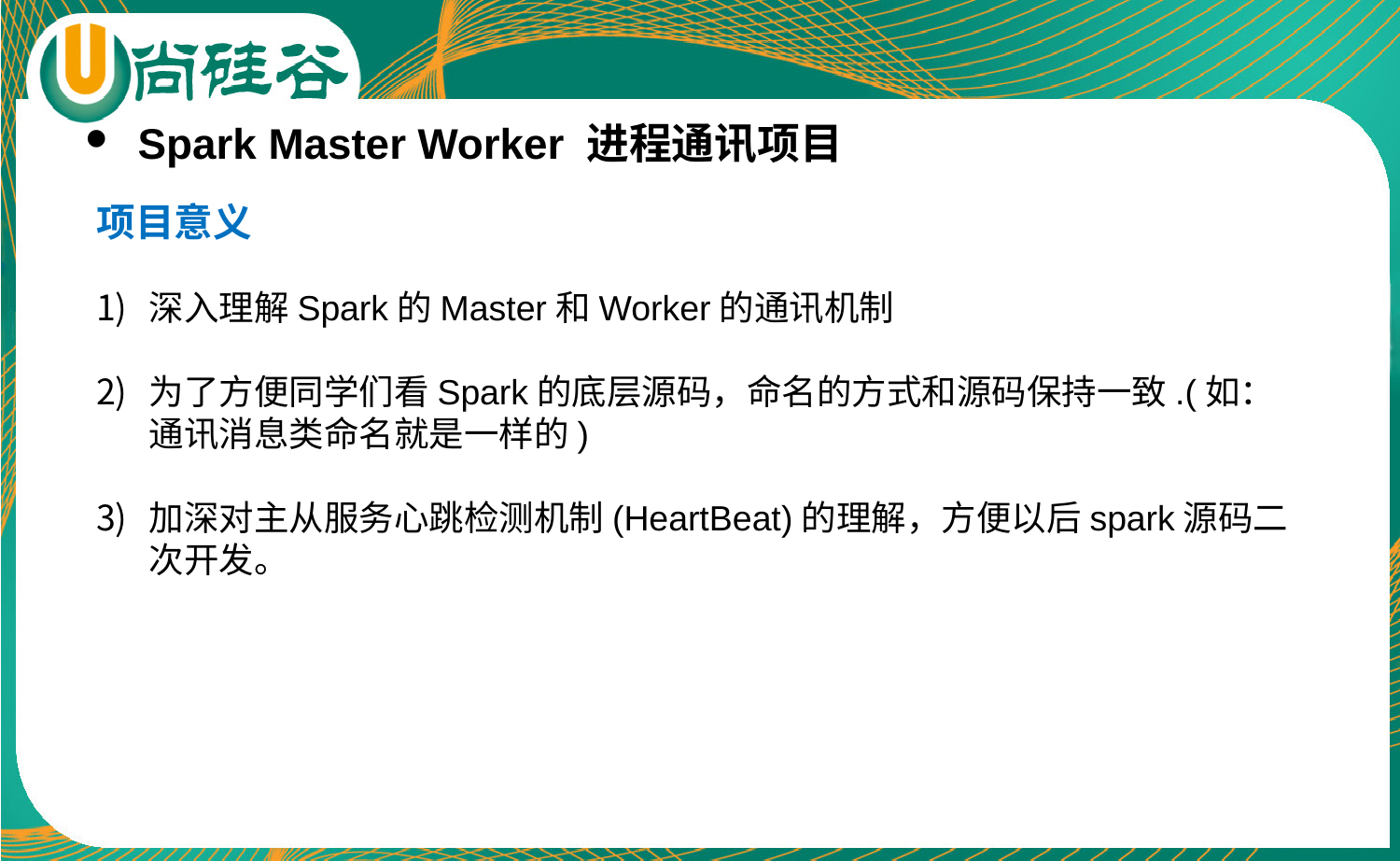

Spark Master Worker 进程通讯项目

项目意义

深入理解Spark的Master和Worker的通讯机制

为了方便同学们看Spark的底层源码，命名的方式和源码保持一致.(如： 通讯消息类命名就是一样的)

加深对主从服务心跳检测机制(HeartBeat)的理解，方便以后spark源码二次开发。